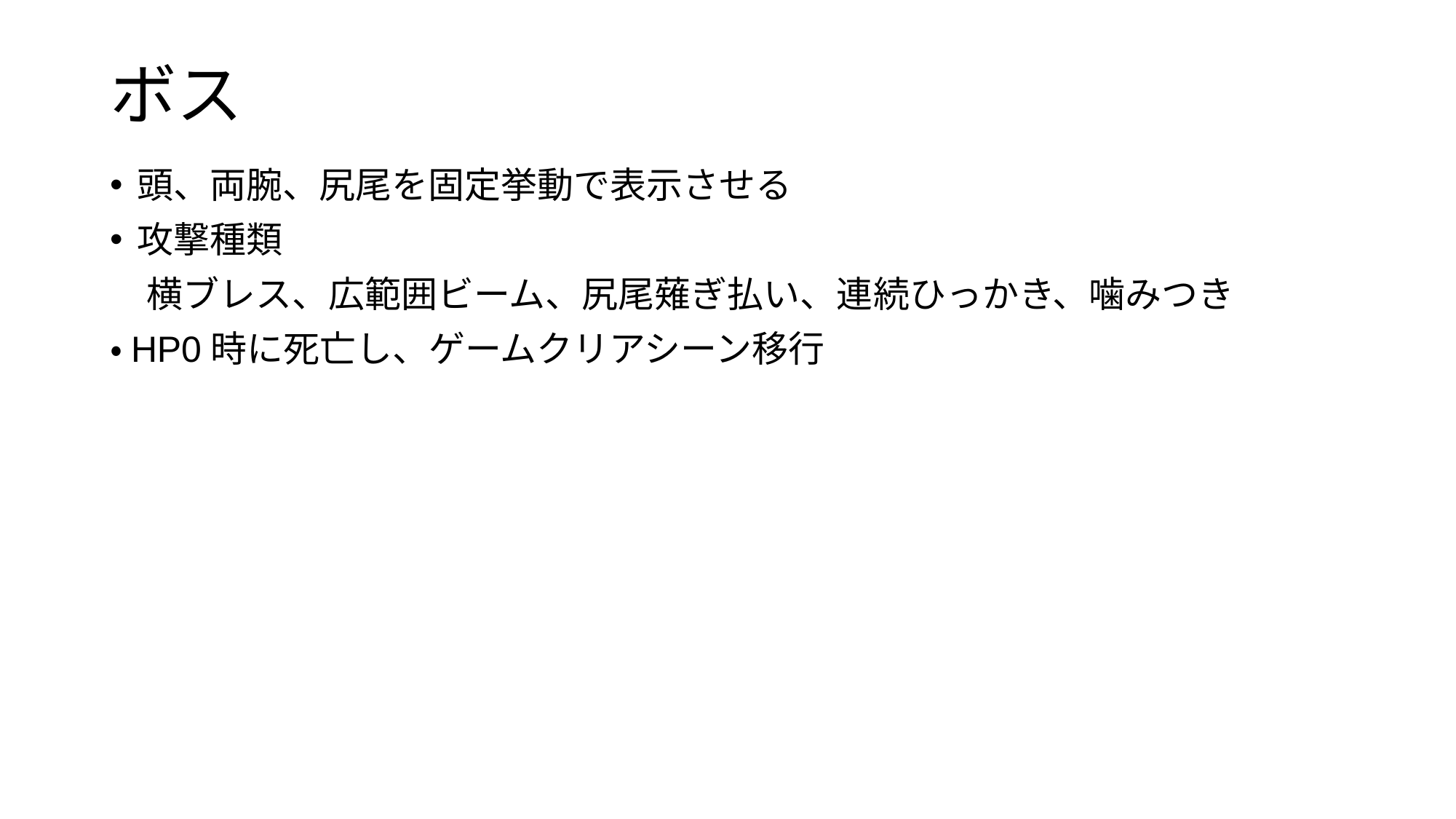

# ボス
頭、両腕、尻尾を固定挙動で表示させる
攻撃種類
　横ブレス、広範囲ビーム、尻尾薙ぎ払い、連続ひっかき、噛みつき
・HP0時に死亡し、ゲームクリアシーン移行